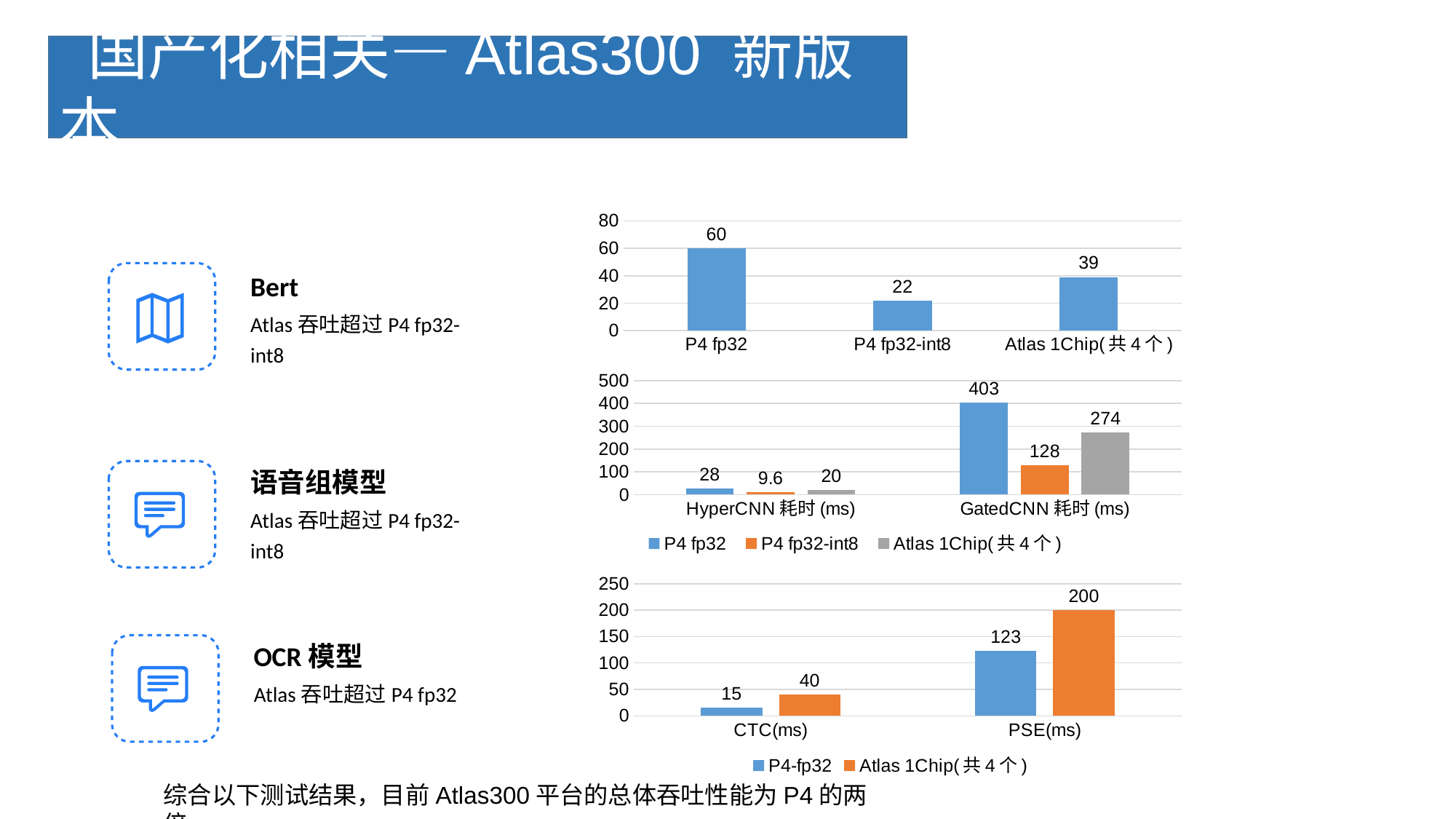

国产化相关—Atlas300 新版本

### Chart

| Category | 耗时(ms) |
|---|---|
| P4 fp32 | 60.0 |
| P4 fp32-int8 | 22.0 |
| Atlas 1Chip(共4个) | 39.0 |
Bert
Atlas吞吐超过P4 fp32-int8

### Chart

| Category | P4 fp32 | P4 fp32-int8 | Atlas 1Chip(共4个) |
|---|---|---|---|
| HyperCNN耗时(ms) | 28.0 | 9.6 | 20.0 |
| GatedCNN耗时(ms) | 403.0 | 128.0 | 274.0 |
语音组模型
Atlas吞吐超过P4 fp32-int8

### Chart

| Category | P4-fp32 | Atlas 1Chip(共4个) |
|---|---|---|
| CTC(ms) | 15.0 | 40.0 |
| PSE(ms) | 123.0 | 200.0 |
OCR模型
Atlas吞吐超过P4 fp32

综合以下测试结果，目前Atlas300平台的总体吞吐性能为P4的两倍